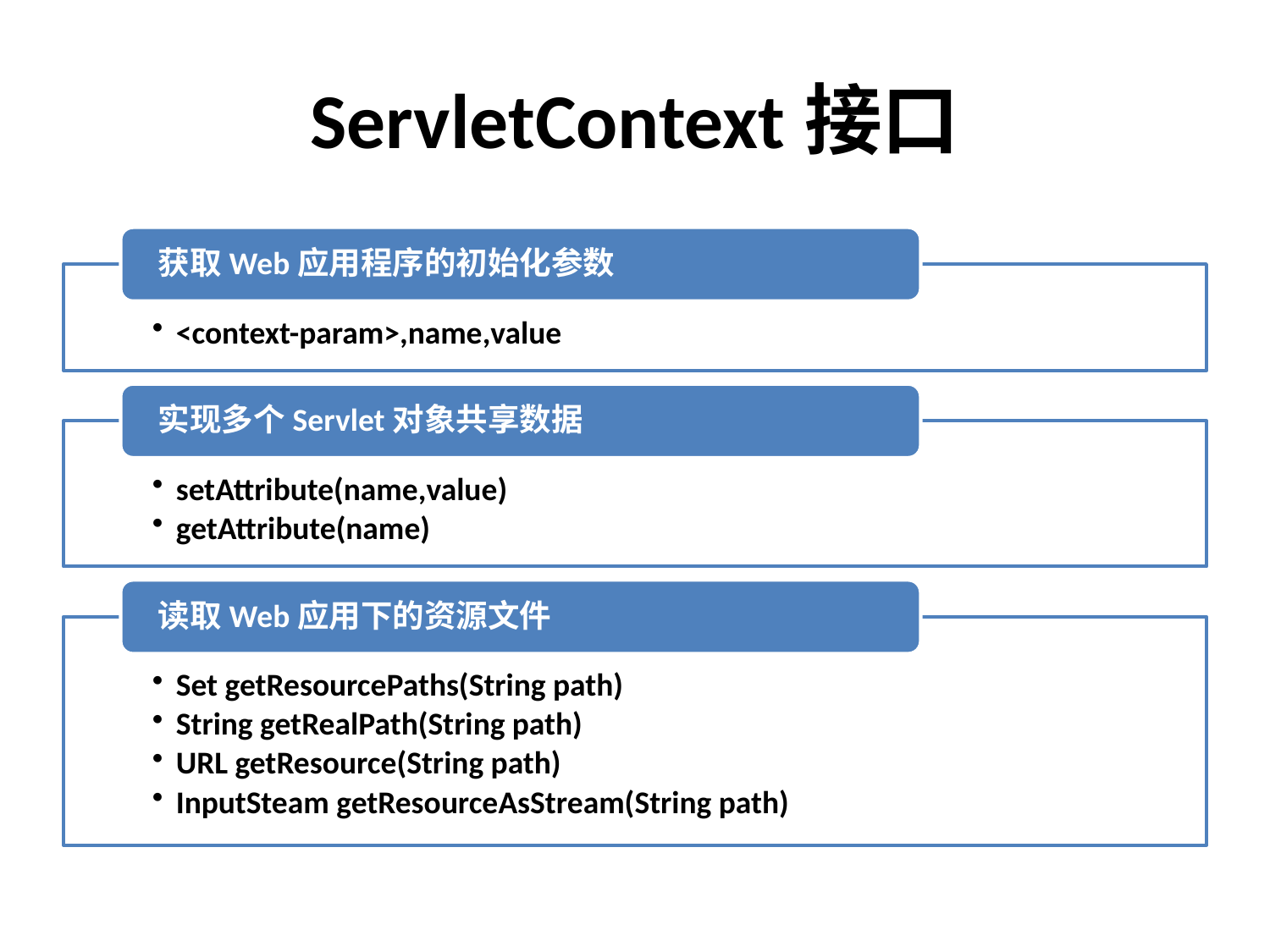

# ServletContext接口
<context-param>,name,value
获取Web应用程序的初始化参数
setAttribute(name,value)
getAttribute(name)
实现多个Servlet对象共享数据
Set getResourcePaths(String path)
String getRealPath(String path)
URL getResource(String path)
InputSteam getResourceAsStream(String path)
读取Web应用下的资源文件